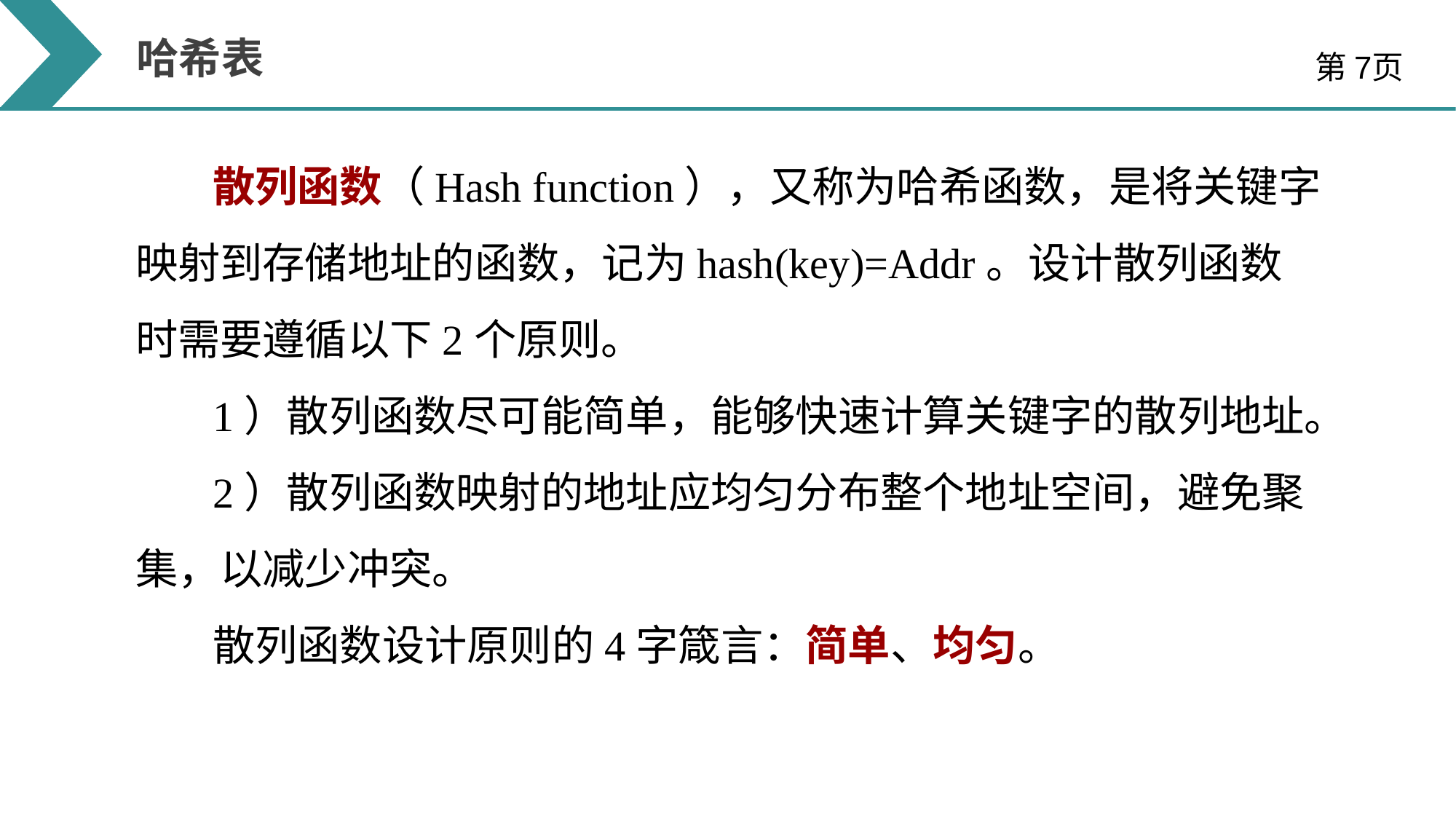

哈希表
第7页
散列函数（Hash function），又称为哈希函数，是将关键字映射到存储地址的函数，记为hash(key)=Addr。设计散列函数时需要遵循以下2个原则。
1）散列函数尽可能简单，能够快速计算关键字的散列地址。
2）散列函数映射的地址应均匀分布整个地址空间，避免聚集，以减少冲突。
散列函数设计原则的4字箴言：简单、均匀。